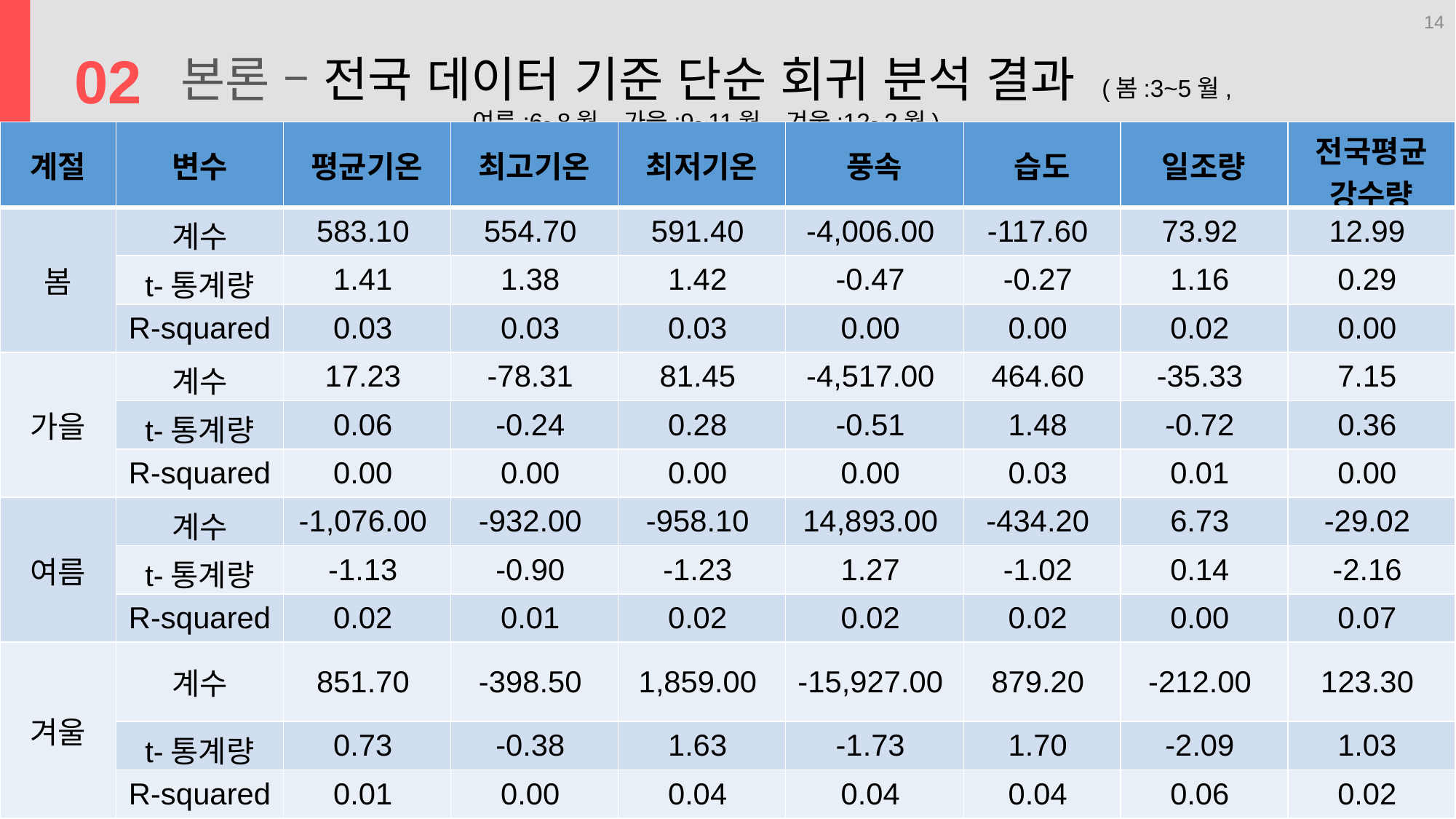

14
02
본론 – 전국 데이터 기준 단순 회귀 분석 결과 (봄:3~5월, 여름:6~8월, 가을:9~11월, 겨울:12~2월)
| 계절 | 변수 | 평균기온 | 최고기온 | 최저기온 | 풍속 | 습도 | 일조량 | 전국평균 강수량 |
| --- | --- | --- | --- | --- | --- | --- | --- | --- |
| 봄 | 계수 | 583.10 | 554.70 | 591.40 | -4,006.00 | -117.60 | 73.92 | 12.99 |
|  | t-통계량 | 1.41 | 1.38 | 1.42 | -0.47 | -0.27 | 1.16 | 0.29 |
|  | R-squared | 0.03 | 0.03 | 0.03 | 0.00 | 0.00 | 0.02 | 0.00 |
| 가을 | 계수 | 17.23 | -78.31 | 81.45 | -4,517.00 | 464.60 | -35.33 | 7.15 |
|  | t-통계량 | 0.06 | -0.24 | 0.28 | -0.51 | 1.48 | -0.72 | 0.36 |
|  | R-squared | 0.00 | 0.00 | 0.00 | 0.00 | 0.03 | 0.01 | 0.00 |
| 여름 | 계수 | -1,076.00 | -932.00 | -958.10 | 14,893.00 | -434.20 | 6.73 | -29.02 |
|  | t-통계량 | -1.13 | -0.90 | -1.23 | 1.27 | -1.02 | 0.14 | -2.16 |
|  | R-squared | 0.02 | 0.01 | 0.02 | 0.02 | 0.02 | 0.00 | 0.07 |
| 겨울 | 계수 | 851.70 | -398.50 | 1,859.00 | -15,927.00 | 879.20 | -212.00 | 123.30 |
|  | t-통계량 | 0.73 | -0.38 | 1.63 | -1.73 | 1.70 | -2.09 | 1.03 |
|  | R-squared | 0.01 | 0.00 | 0.04 | 0.04 | 0.04 | 0.06 | 0.02 |